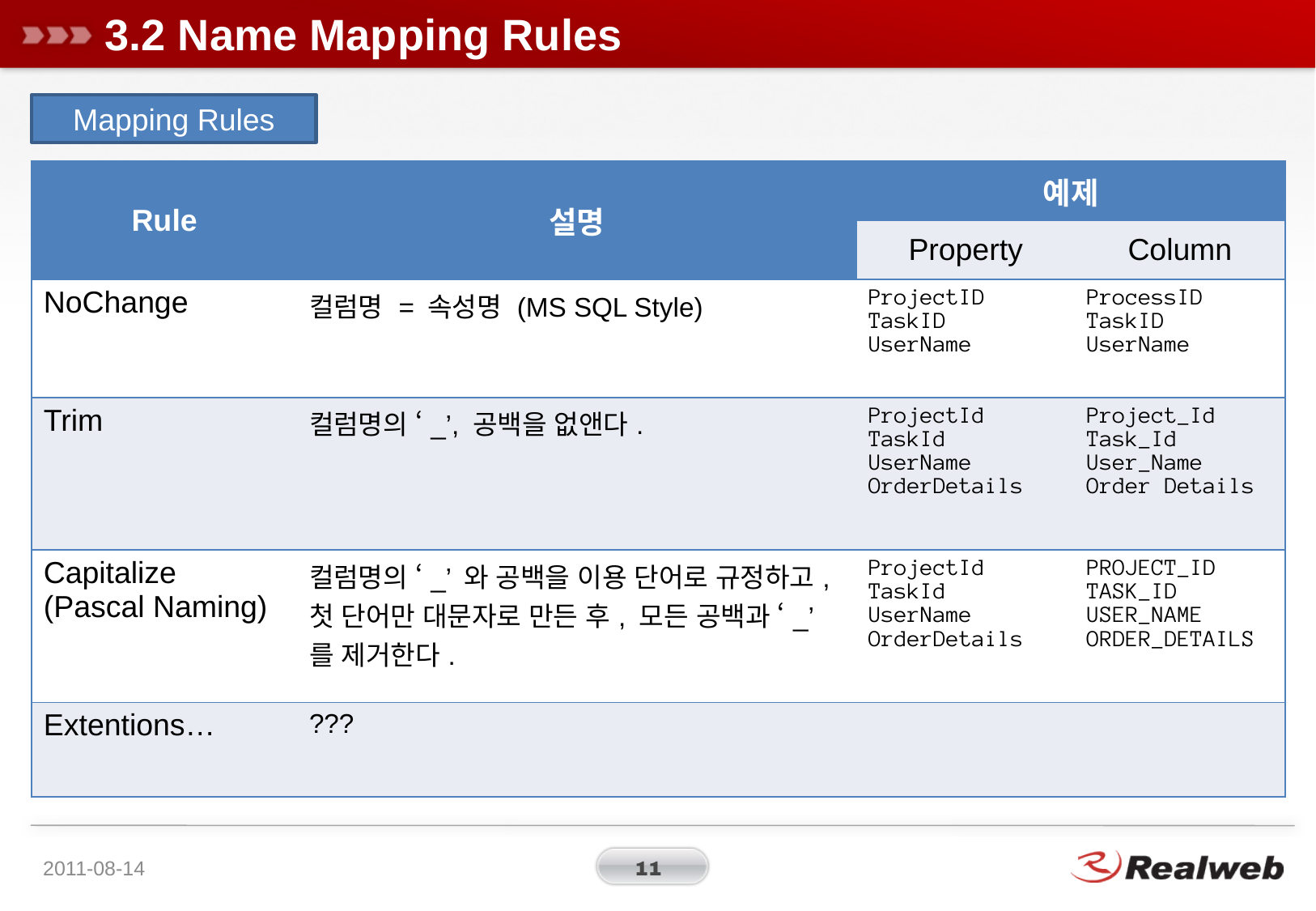

# 3.2 Name Mapping Rules
Mapping Rules
| Rule | 설명 | 예제 |  |
| --- | --- | --- | --- |
|  |  | Property | Column |
| NoChange | 컬럼명 = 속성명 (MS SQL Style) | ProjectID TaskID UserName | ProcessID TaskID UserName |
| Trim | 컬럼명의 ‘\_’, 공백을 없앤다. | ProjectId TaskId UserName OrderDetails | Project\_Id Task\_Id User\_Name Order Details |
| Capitalize (Pascal Naming) | 컬럼명의 ‘\_’ 와 공백을 이용 단어로 규정하고, 첫 단어만 대문자로 만든 후, 모든 공백과 ‘\_’ 를 제거한다. | ProjectId TaskId UserName OrderDetails | PROJECT\_ID TASK\_ID USER\_NAME ORDER\_DETAILS |
| Extentions… | ??? |  |  |
2011-08-14
11